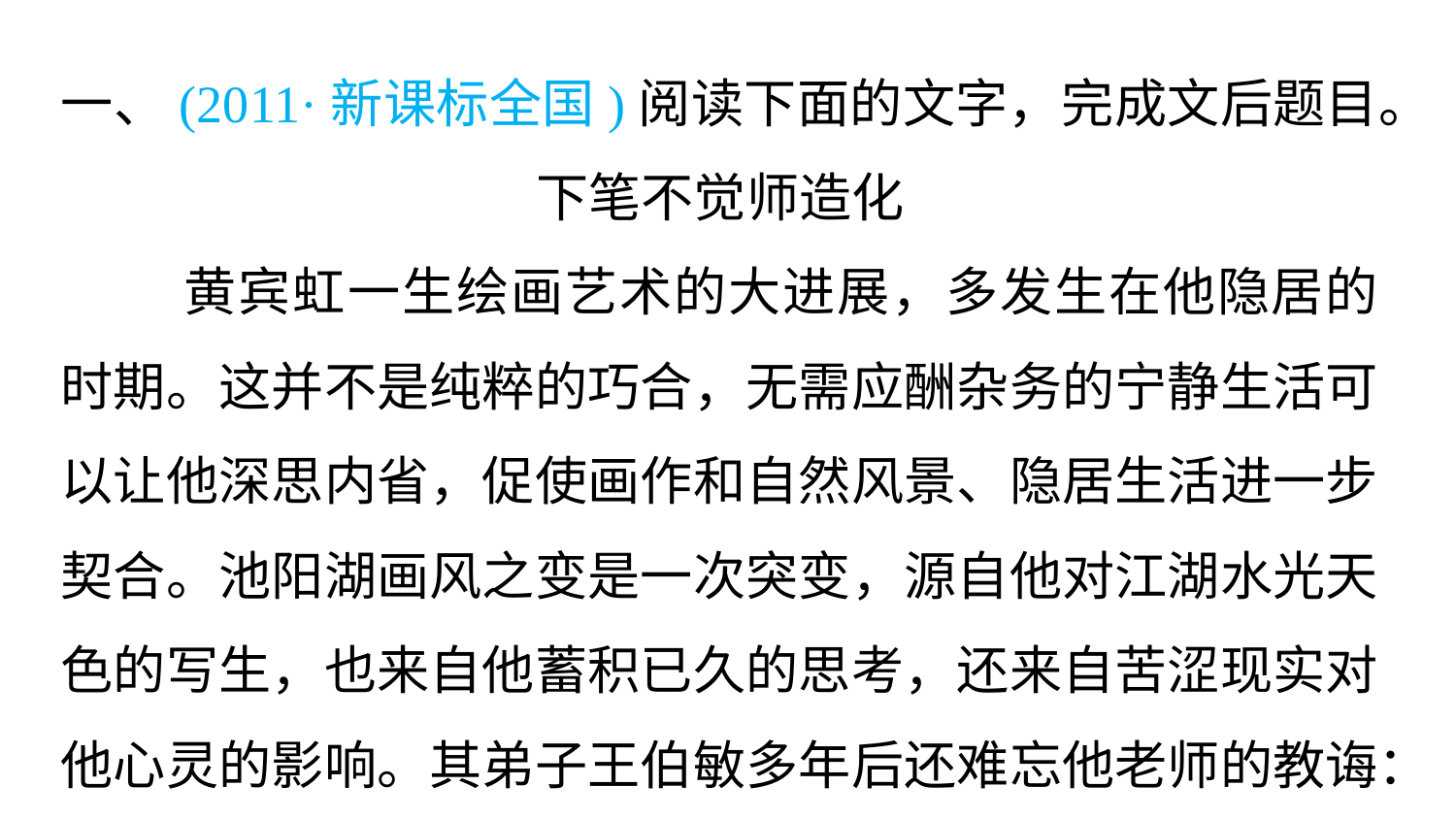

一、(2011·新课标全国)阅读下面的文字，完成文后题目。
下笔不觉师造化
        黄宾虹一生绘画艺术的大进展，多发生在他隐居的时期。这并不是纯粹的巧合，无需应酬杂务的宁静生活可以让他深思内省，促使画作和自然风景、隐居生活进一步契合。池阳湖画风之变是一次突变，源自他对江湖水光天色的写生，也来自他蓄积已久的思考，还来自苦涩现实对他心灵的影响。其弟子王伯敏多年后还难忘他老师的教诲：